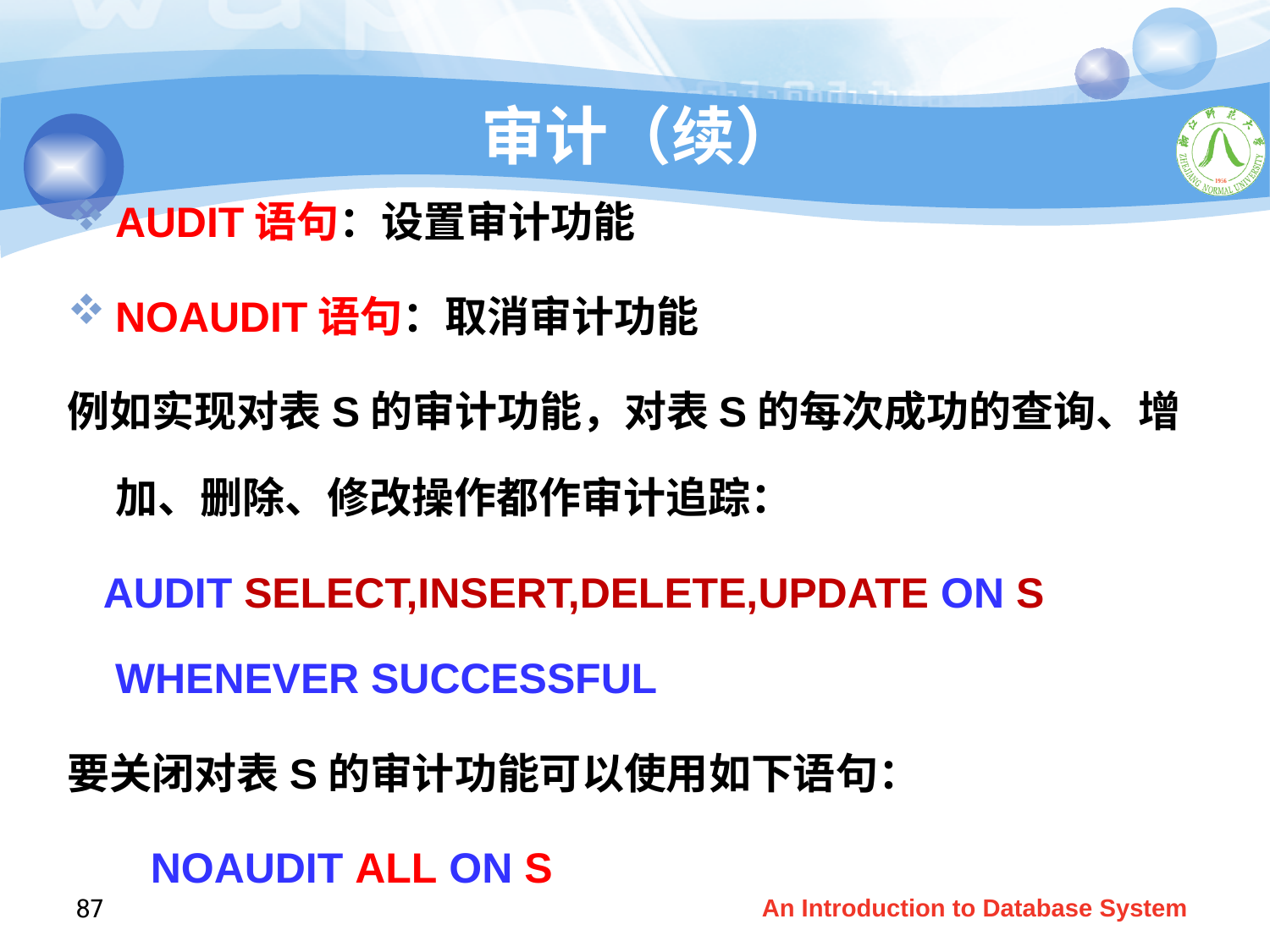

# 审计（续）
AUDIT语句：设置审计功能
NOAUDIT语句：取消审计功能
例如实现对表S的审计功能，对表S的每次成功的查询、增加、删除、修改操作都作审计追踪：
   AUDIT SELECT,INSERT,DELETE,UPDATE ON S WHENEVER SUCCESSFUL
要关闭对表S的审计功能可以使用如下语句：
       NOAUDIT ALL ON S
87
An Introduction to Database System